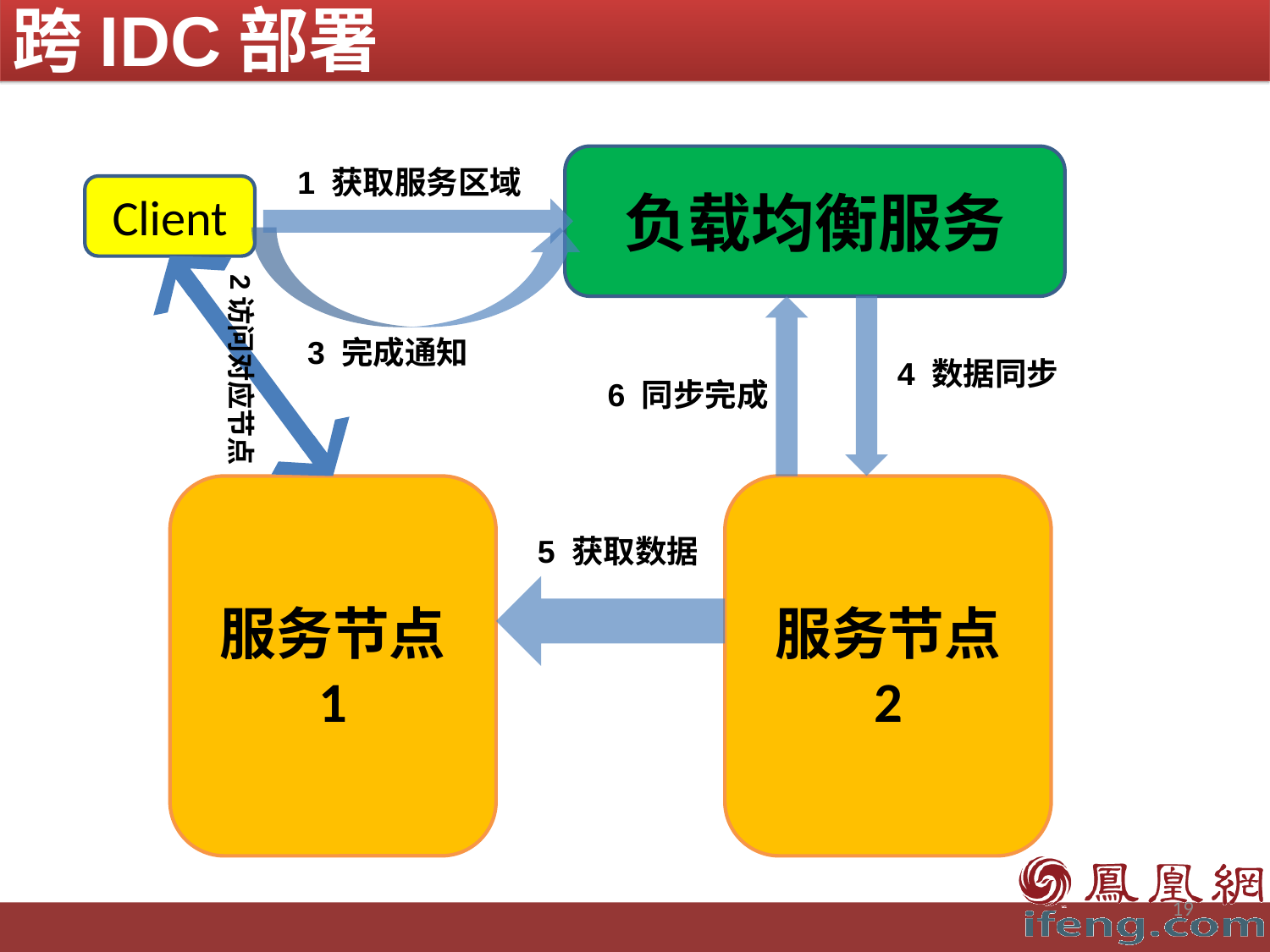

跨IDC部署
负载均衡服务
1 获取服务区域
Client

2访问对应节点

3 完成通知
4 数据同步
6 同步完成
服务节点 1
服务节点 2
5 获取数据

19